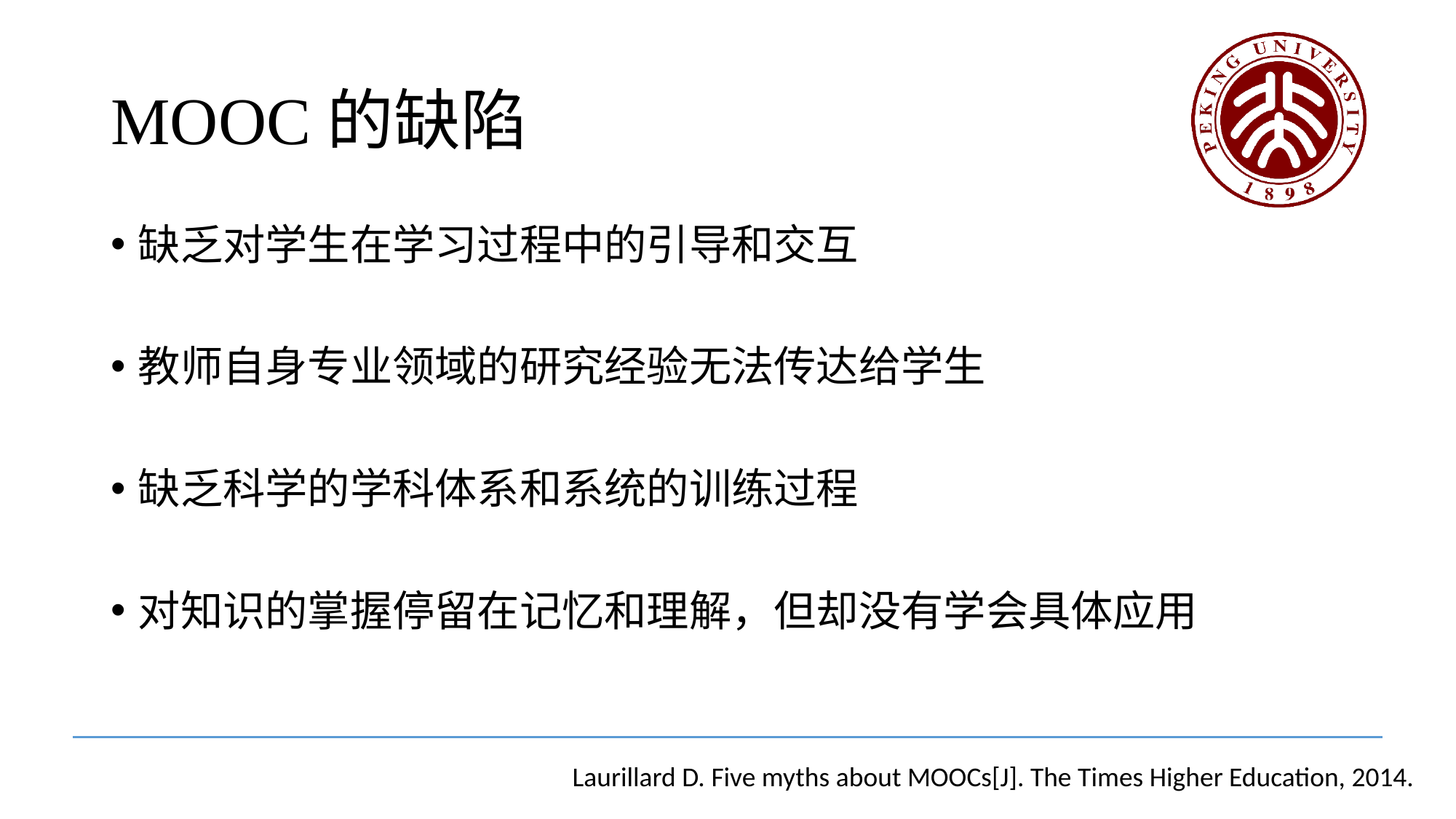

# MOOC的缺陷
缺乏对学生在学习过程中的引导和交互

教师自身专业领域的研究经验无法传达给学生

缺乏科学的学科体系和系统的训练过程

对知识的掌握停留在记忆和理解，但却没有学会具体应用
Laurillard D. Five myths about MOOCs[J]. The Times Higher Education, 2014.